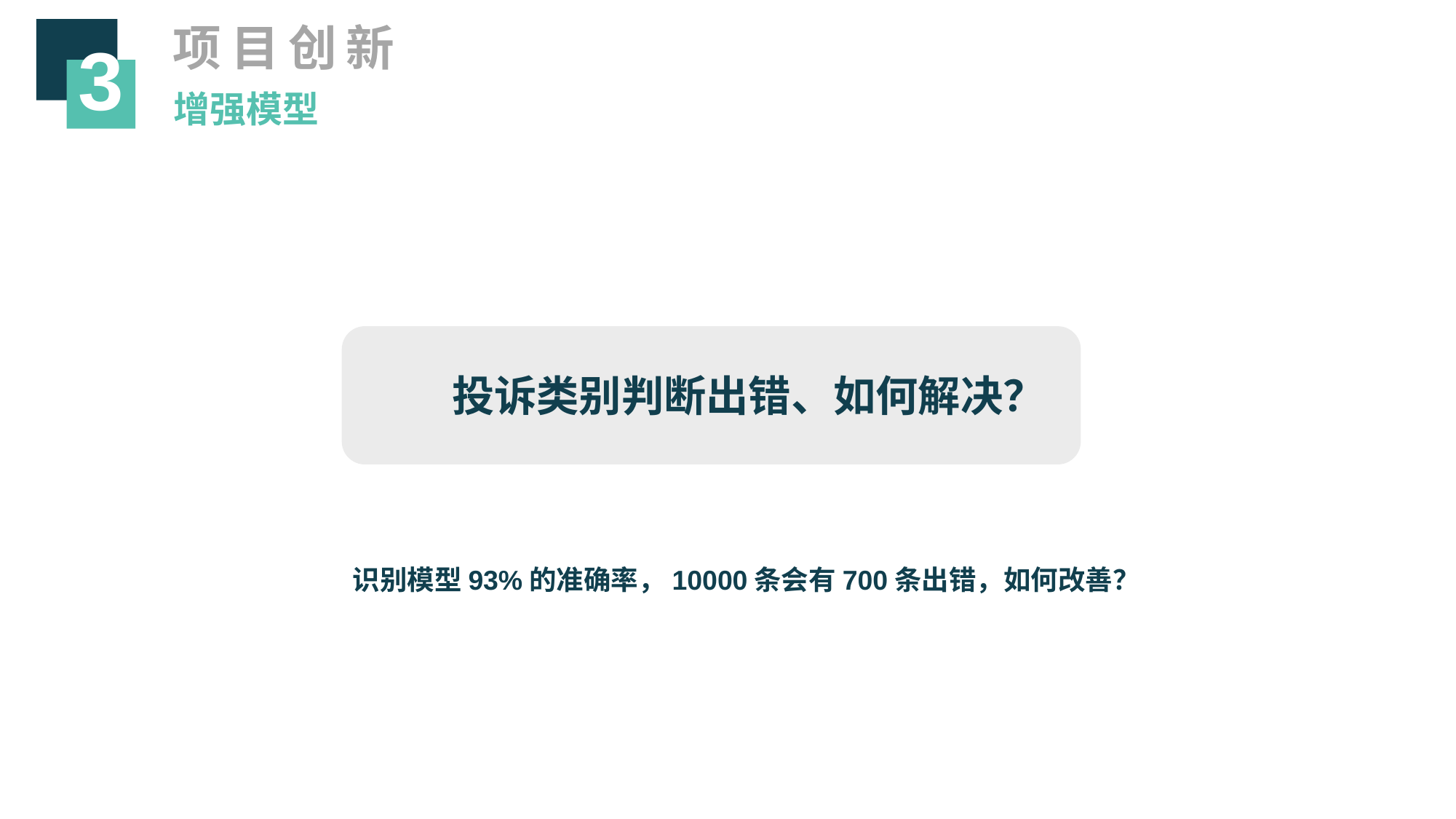

项目创新

3
增强模型

投诉类别判断出错、如何解决？
识别模型93%的准确率，10000条会有700条出错，如何改善？